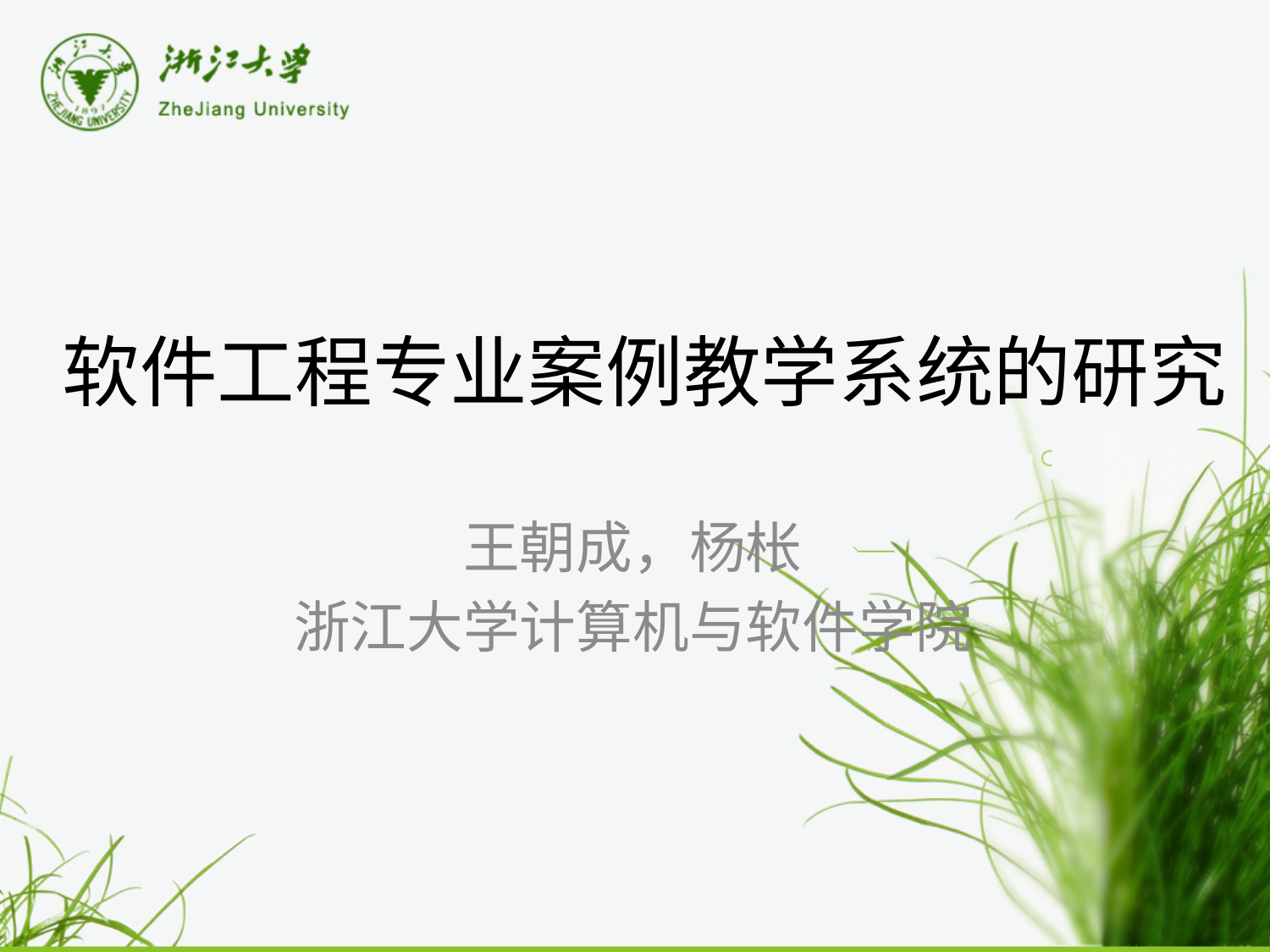

# 软件工程专业案例教学系统的研究
王朝成，杨枨
浙江大学计算机与软件学院